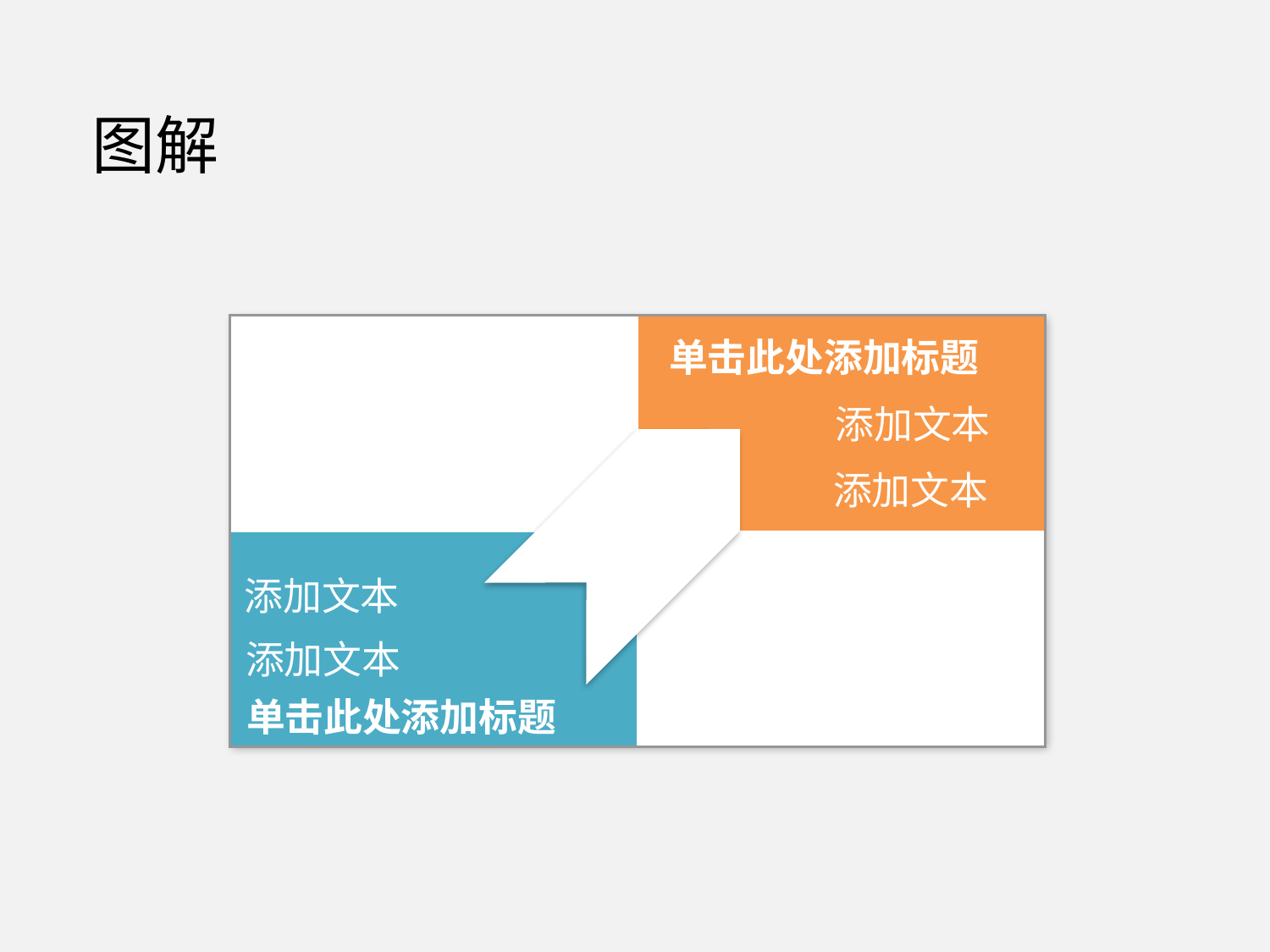

图解

单击此处添加标题
添加文本

添加文本

添加文本
添加文本
单击此处添加标题